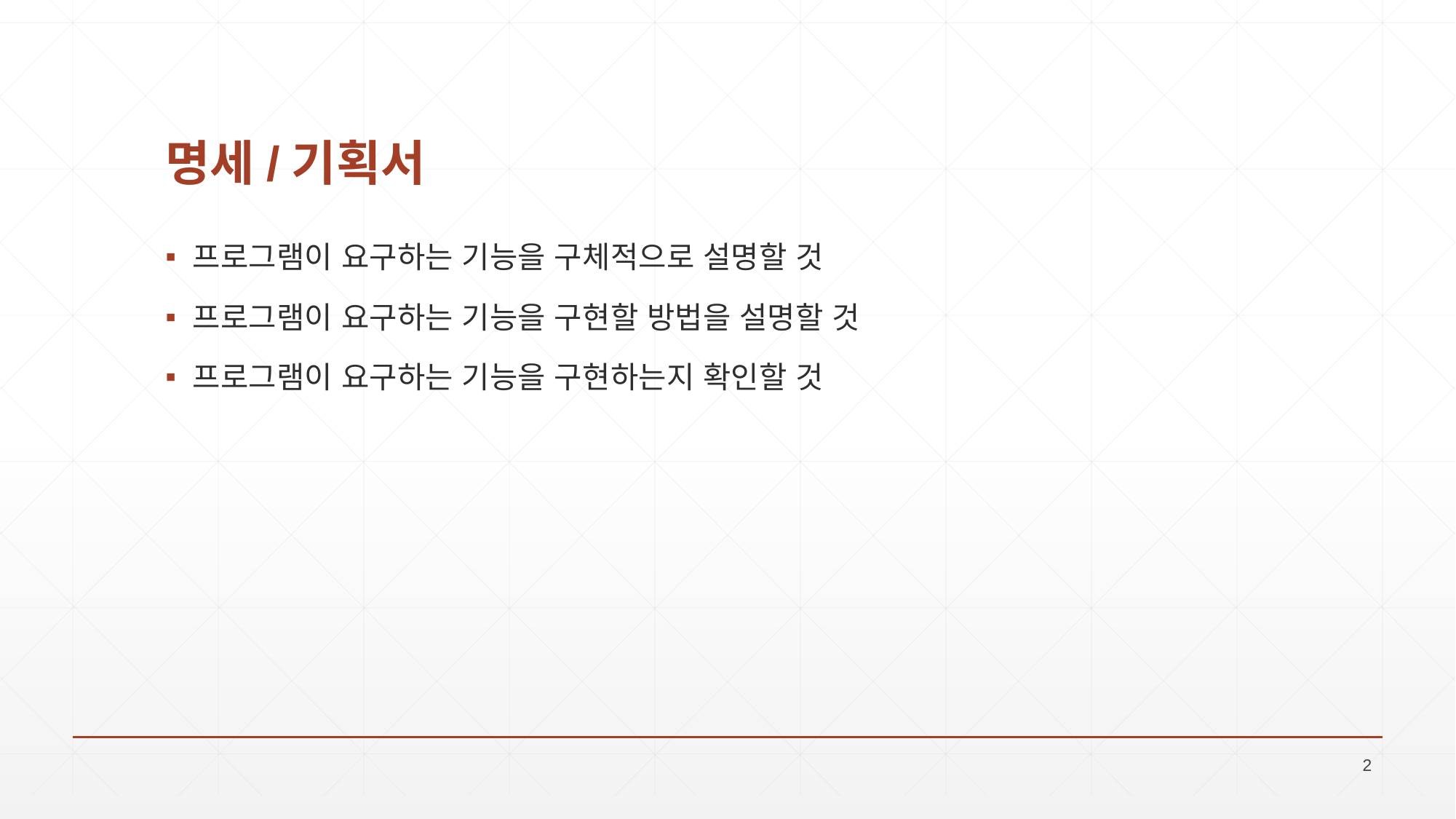

# 명세/기획서
프로그램이 요구하는 기능을 구체적으로 설명할 것
프로그램이 요구하는 기능을 구현할 방법을 설명할 것
프로그램이 요구하는 기능을 구현하는지 확인할 것

2